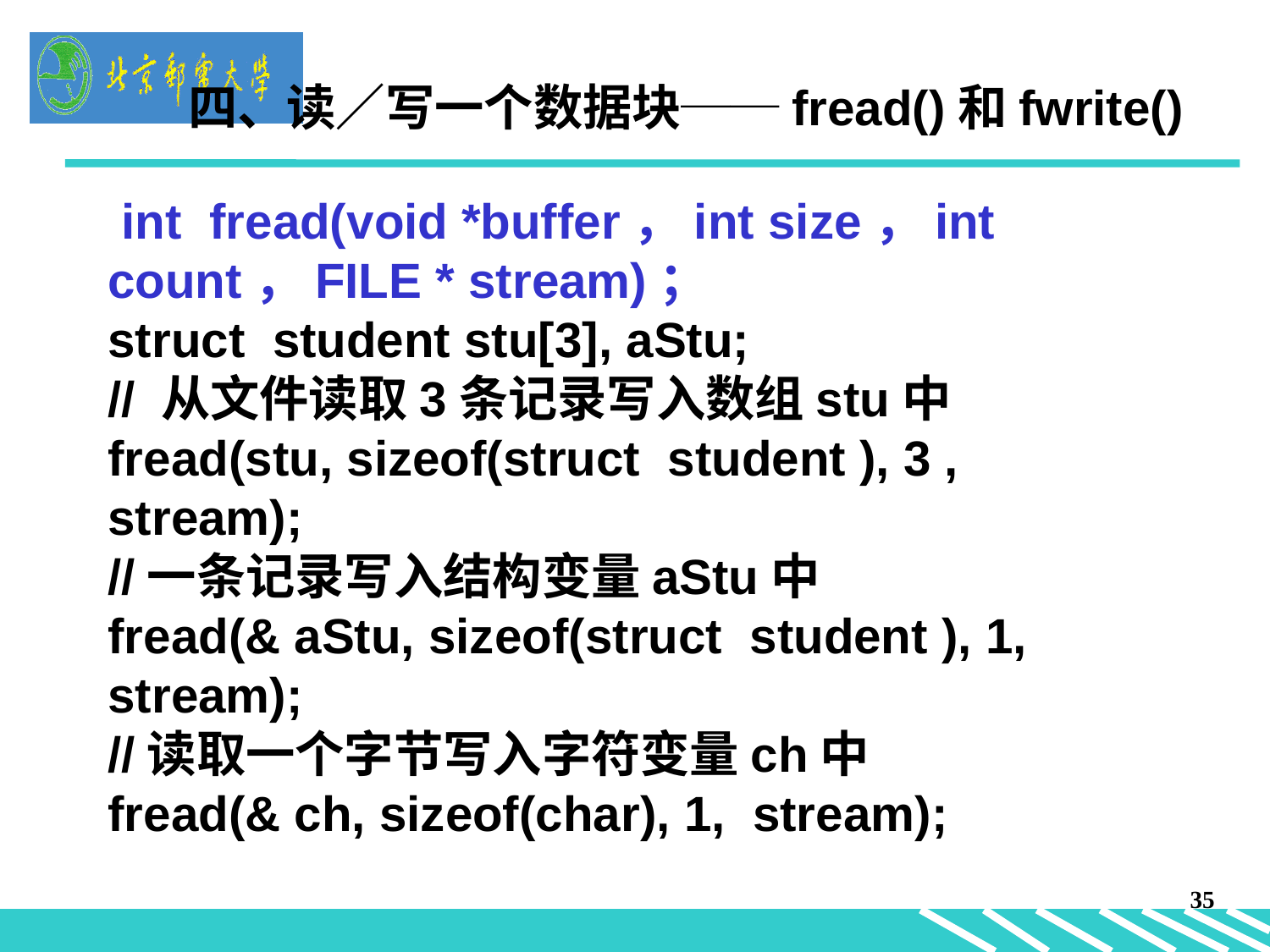

int  fread(void *buffer，int size，int count，FILE * stream)；
struct  student stu[3], aStu;
// 从文件读取3条记录写入数组stu中
fread(stu, sizeof(struct  student ), 3 , stream);
//一条记录写入结构变量aStu中
fread(& aStu, sizeof(struct  student ), 1,  stream);
//读取一个字节写入字符变量ch中
fread(& ch, sizeof(char), 1,  stream);

四、读／写一个数据块──fread()和fwrite()
35